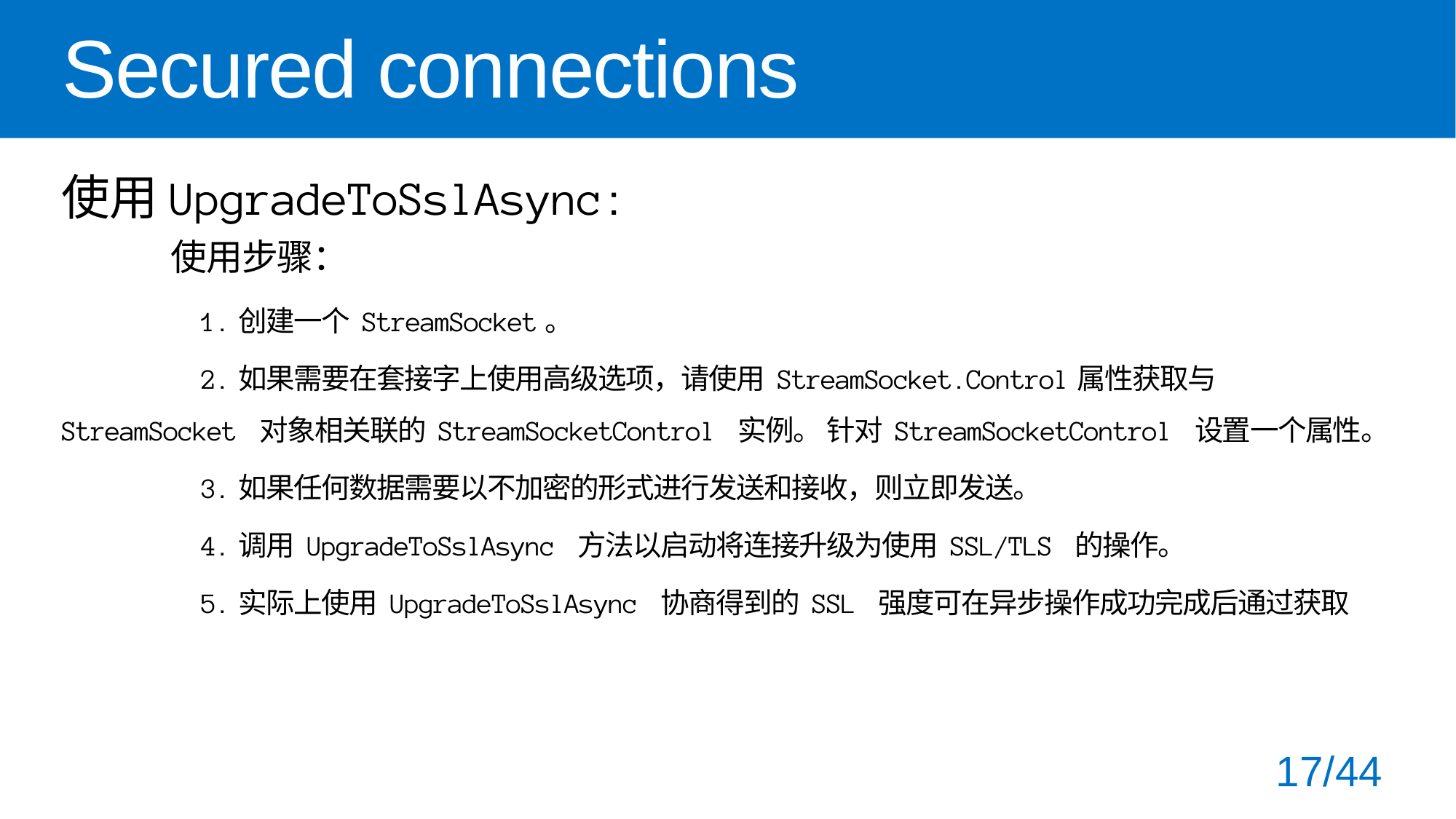

# Secured connections
使用UpgradeToSslAsync:
	使用步骤：
	  1.创建一个 StreamSocket。
	  2.如果需要在套接字上使用高级选项，请使用 StreamSocket.Control属性获取与StreamSocket 对象相关联的 StreamSocketControl 实例。 针对 StreamSocketControl 设置一个属性。
	  3.如果任何数据需要以不加密的形式进行发送和接收，则立即发送。
	  4.调用 UpgradeToSslAsync 方法以启动将连接升级为使用 SSL/TLS 的操作。
	  5.实际上使用 UpgradeToSslAsync 协商得到的 SSL 强度可在异步操作成功完成后通过获取
17